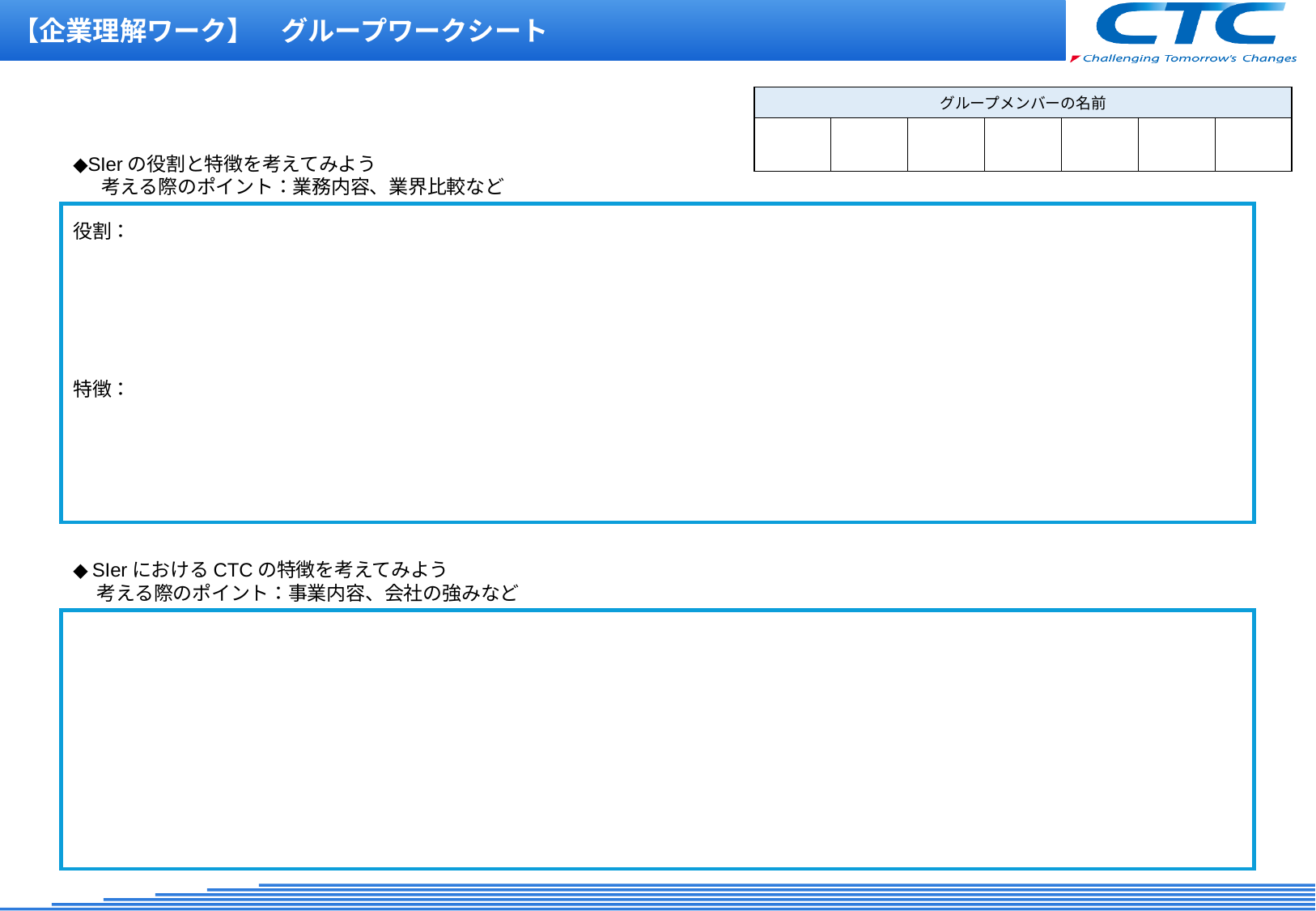

【企業理解ワーク】　グループワークシート
| グループメンバーの名前 |  |  |  |  |  |  |
| --- | --- | --- | --- | --- | --- | --- |
|  |  |  |  |  |  |  |
◆SIerの役割と特徴を考えてみよう
 　考える際のポイント：業務内容、業界比較など

役割：
特徴：
◆ SIerにおけるCTCの特徴を考えてみよう
　 考える際のポイント：事業内容、会社の強みなど